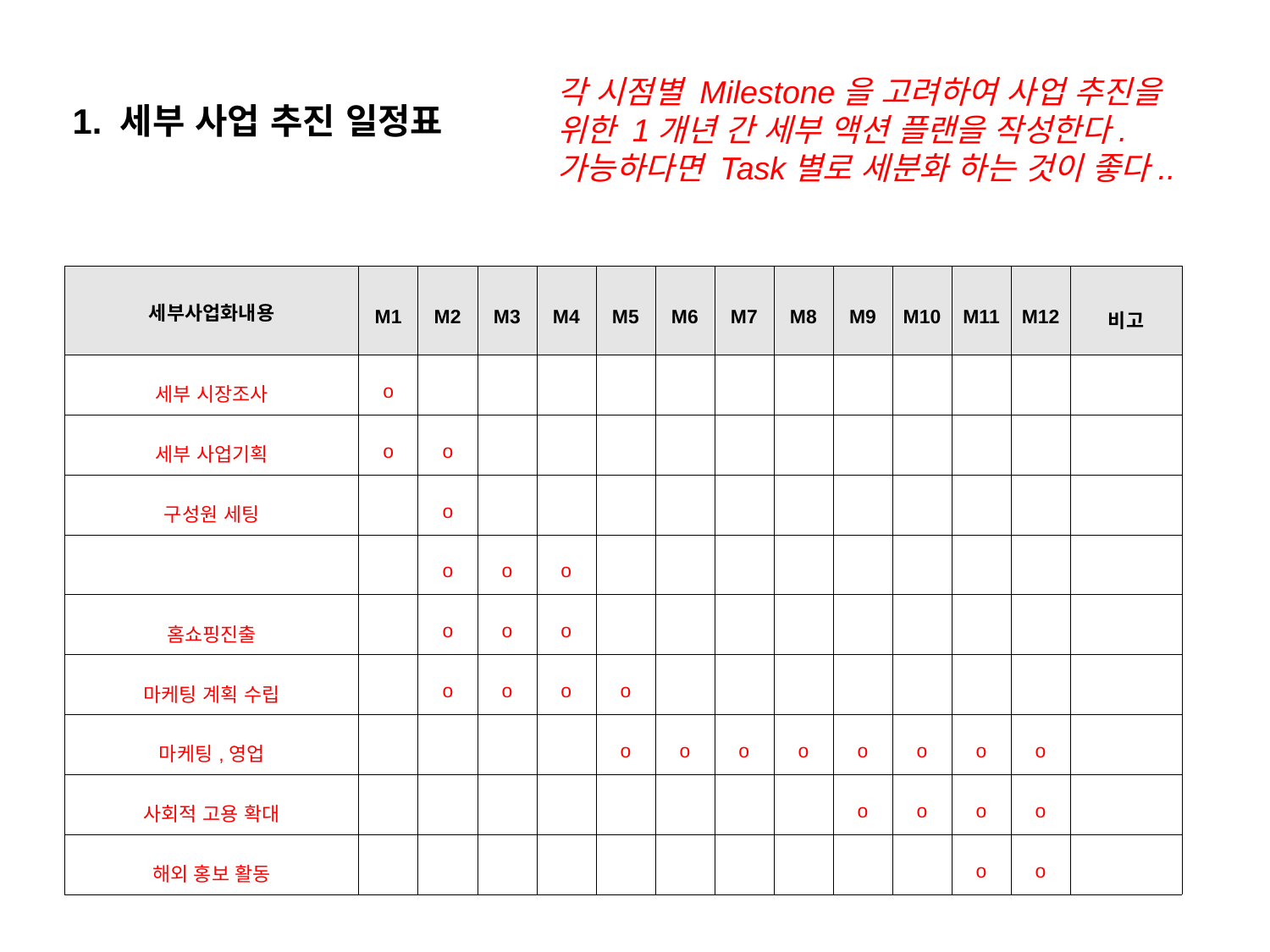

6. 사업 운영 계획
 사업 세부 추진 일정
각 시점별 Milestone을 고려하여 사업 추진을 위한 1개년 간 세부 액션 플랜을 작성한다. 가능하다면 Task별로 세분화 하는 것이 좋다..
1. 세부 사업 추진 일정표
| 세부사업화내용 | M1 | M2 | M3 | M4 | M5 | M6 | M7 | M8 | M9 | M10 | M11 | M12 | 비고 |
| --- | --- | --- | --- | --- | --- | --- | --- | --- | --- | --- | --- | --- | --- |
| 세부 시장조사 | o |  |  |  |  |  |  |  |  |  |  |  |  |
| 세부 사업기획 | o | o |  |  |  |  |  |  |  |  |  |  |  |
| 구성원 세팅 |  | o |  |  |  |  |  |  |  |  |  |  |  |
|  |  | o | o | o |  |  |  |  |  |  |  |  |  |
| 홈쇼핑진출 |  | o | o | o |  |  |  |  |  |  |  |  |  |
| 마케팅 계획 수립 |  | o | o | o | o |  |  |  |  |  |  |  |  |
| 마케팅,영업 |  |  |  |  | o | o | o | o | o | o | o | o |  |
| 사회적 고용 확대 |  |  |  |  |  |  |  |  | o | o | o | o |  |
| 해외 홍보 활동 |  |  |  |  |  |  |  |  |  |  | o | o |  |